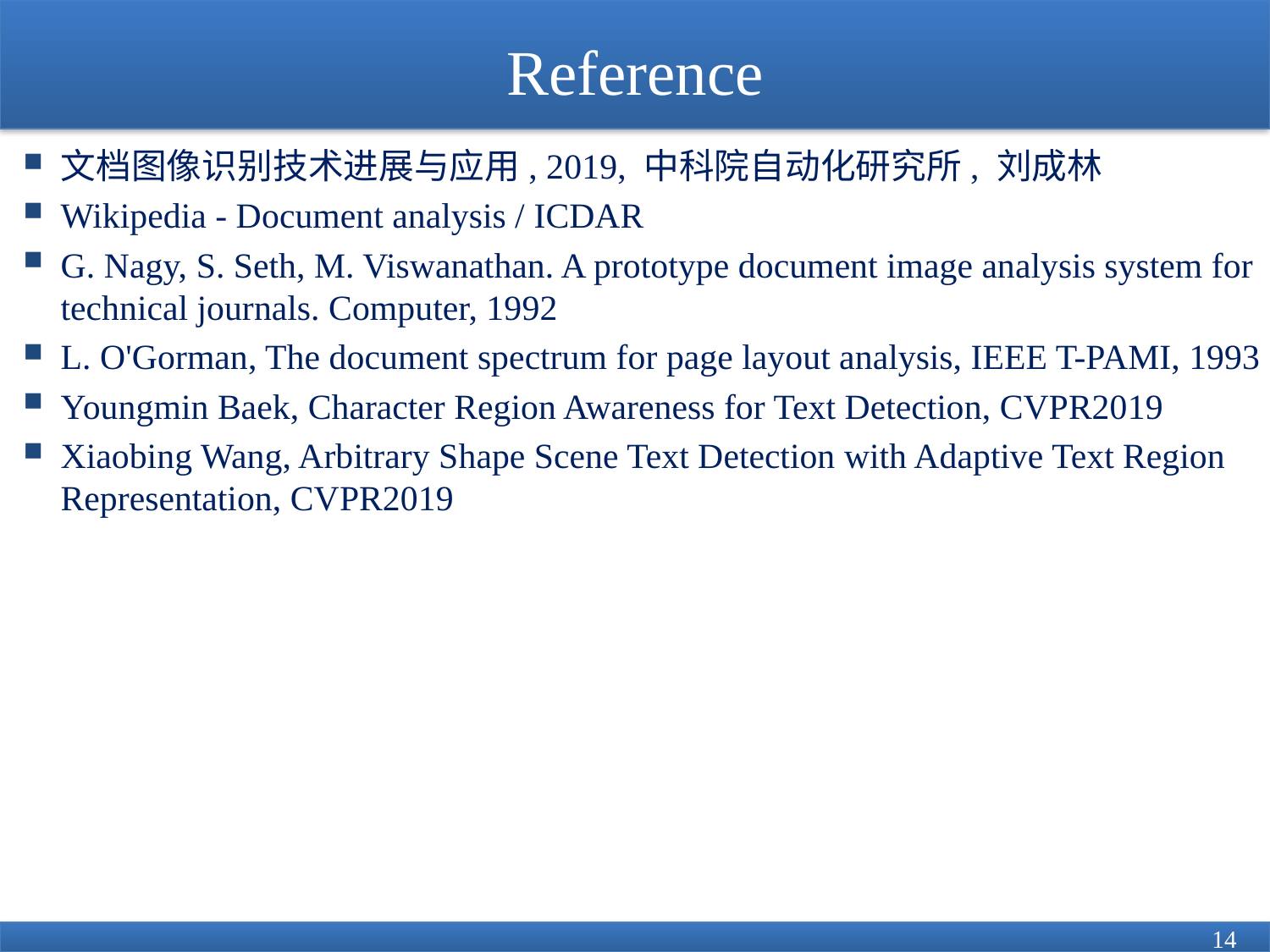

# Reference
文档图像识别技术进展与应用​, 2019, 中科院自动化研究所, 刘成林
Wikipedia - Document analysis / ICDAR
G. Nagy, S. Seth, M. Viswanathan. A prototype document image analysis system for technical journals. Computer, 1992
L. O'Gorman, The document spectrum for page layout analysis, IEEE T-PAMI, 1993
Youngmin Baek, Character Region Awareness for Text Detection, CVPR2019
Xiaobing Wang, Arbitrary Shape Scene Text Detection with Adaptive Text Region Representation, CVPR2019

14